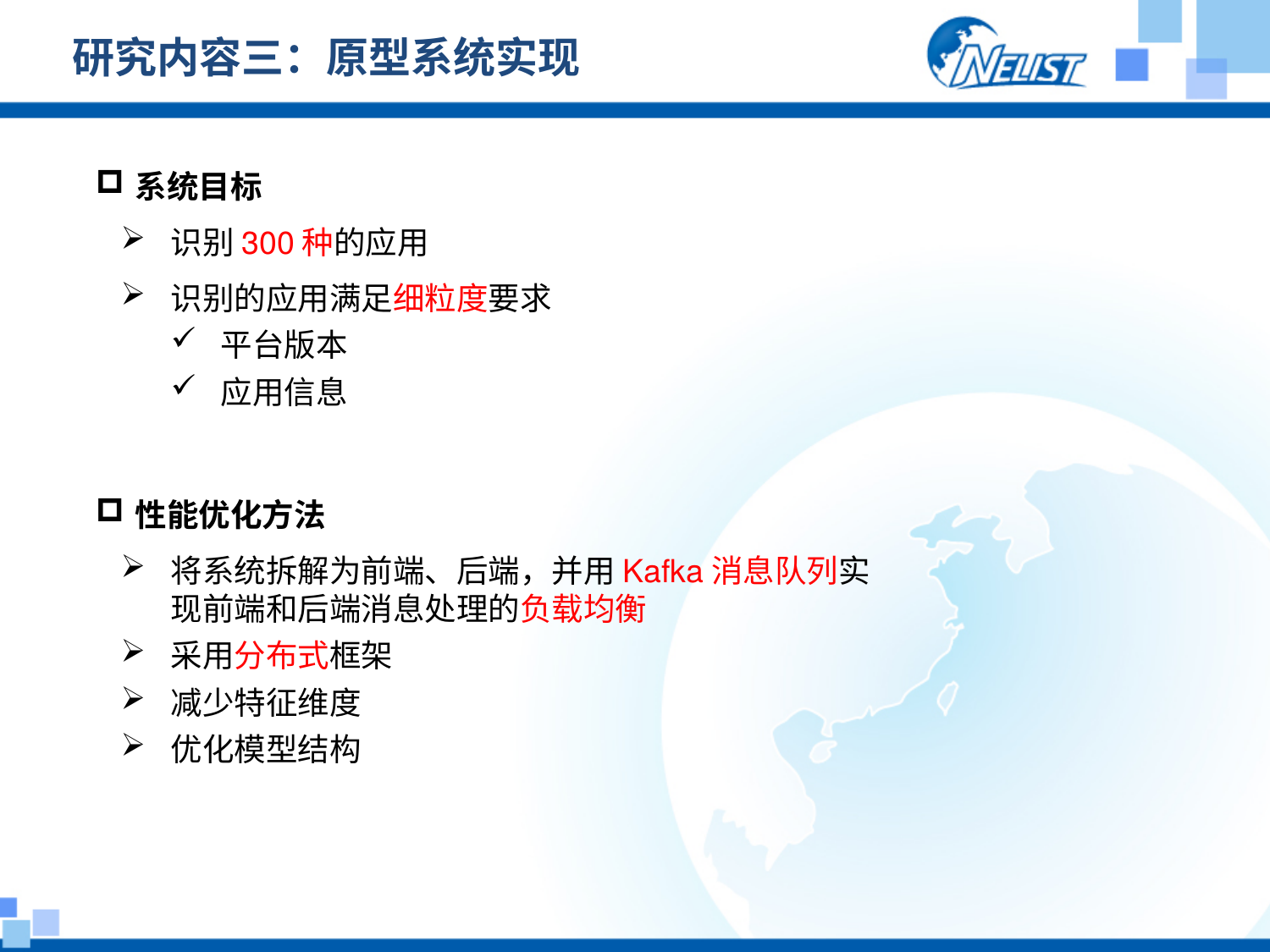

# 研究内容三：原型系统实现
系统目标
识别300种的应用
识别的应用满足细粒度要求
平台版本
应用信息

性能优化方法
将系统拆解为前端、后端，并用Kafka消息队列实现前端和后端消息处理的负载均衡
采用分布式框架
减少特征维度
优化模型结构